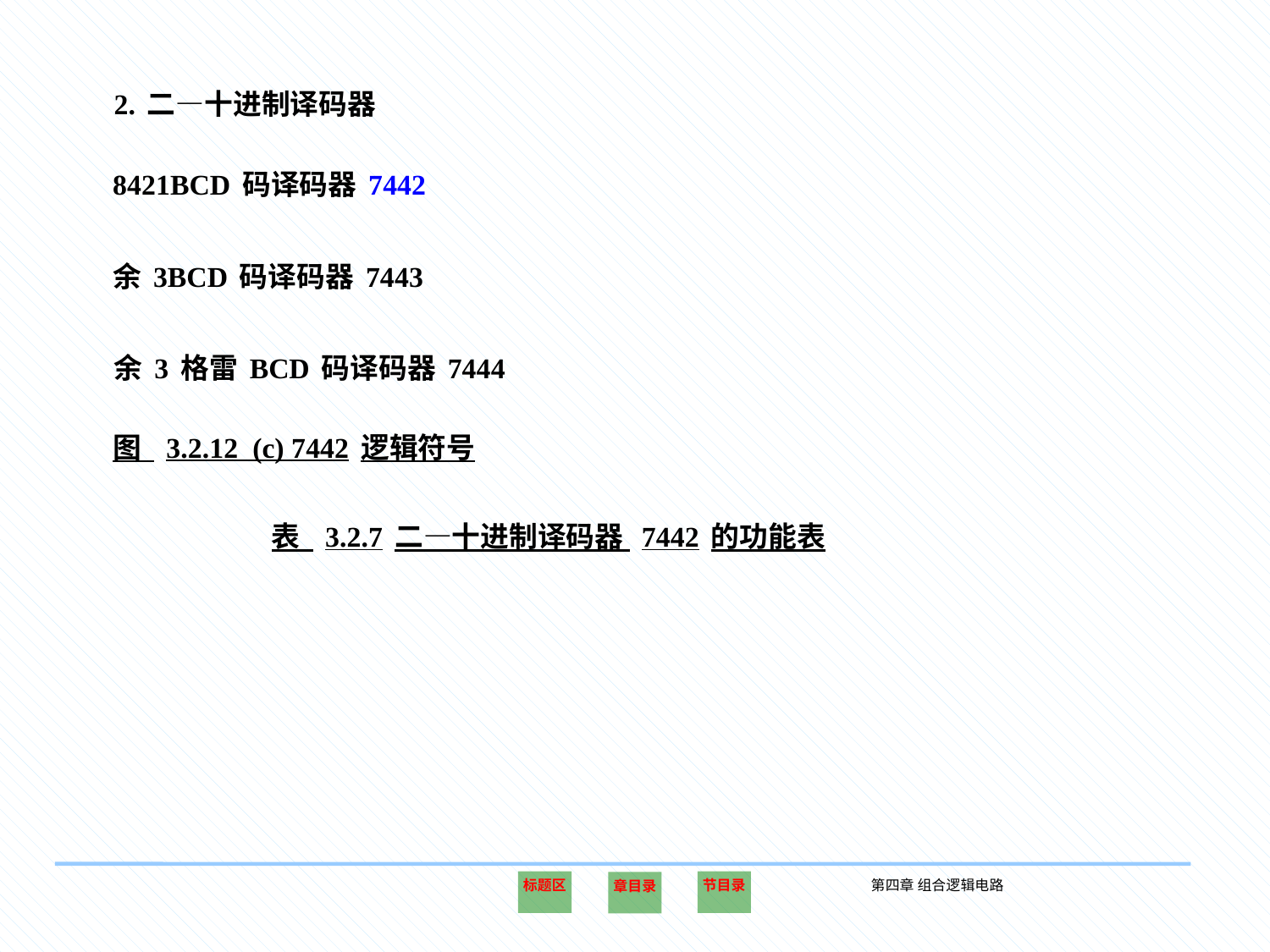

2.二—十进制译码器
8421BCD码译码器7442
余3BCD码译码器7443
余3格雷BCD码译码器7444
图  3.2.12  (c) 7442逻辑符号
表  3.2.7二—十进制译码器 7442的功能表
28
标题区
节目录
第四章 组合逻辑电路